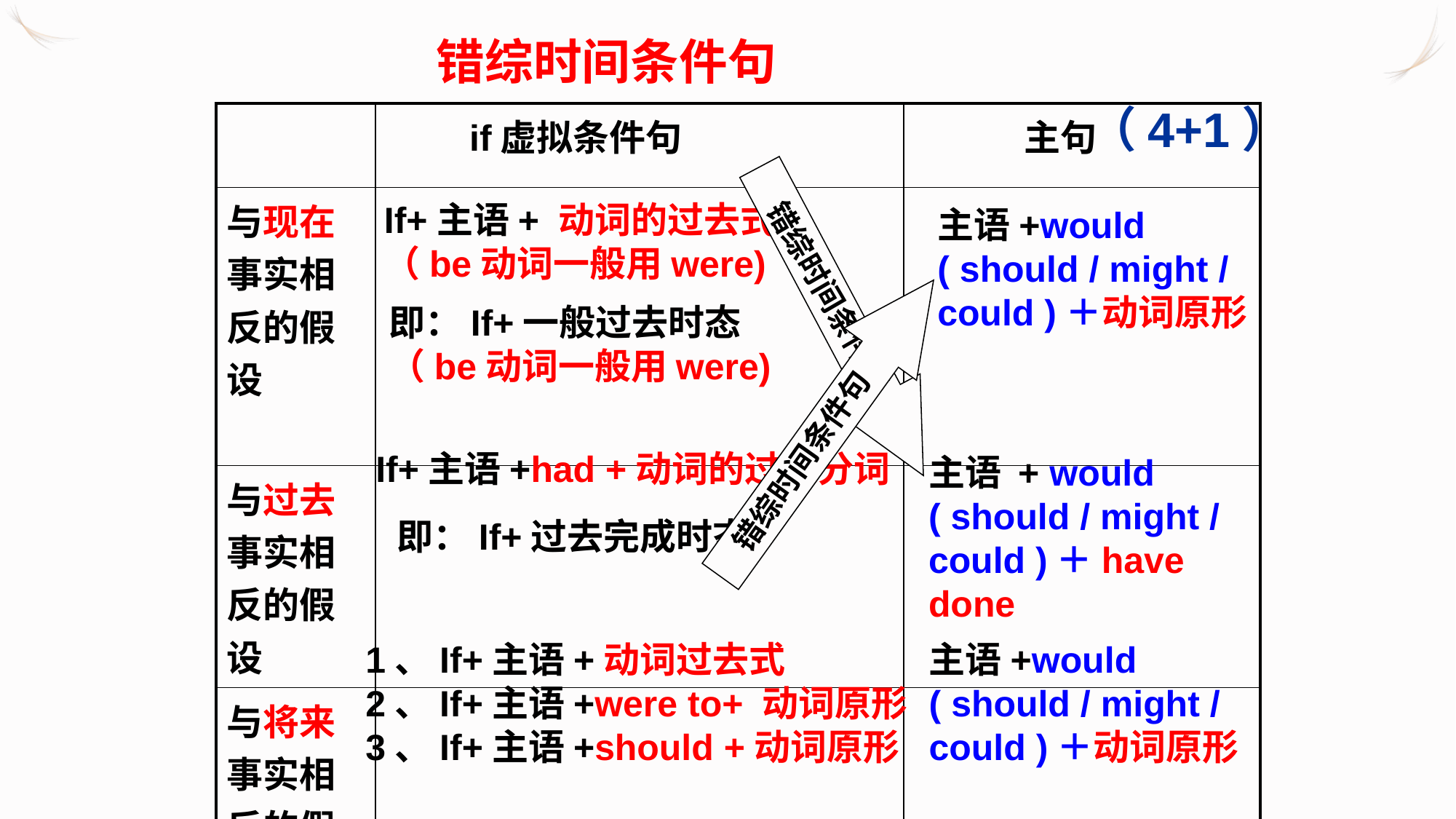

错综时间条件句
（4+1）
|  | if虚拟条件句 | 主句 |
| --- | --- | --- |
| 与现在事实相反的假设 |  |  |
| 与过去事实相反的假设 |  |  |
| 与将来事实相反的假设 |  |  |

If+主语+ 动词的过去式
（be动词一般用were)

主语+would ( should / might / could )＋动词原形

即：If+一般过去时态
（be动词一般用were)
错综时间条件句
错综时间条件句
If+主语+had +动词的过去分词
主语 + would ( should / might / could )＋have done

即：If+过去完成时态
1、If+主语+动词过去式
2、If+主语+were to+ 动词原形
3、If+主语+should +动词原形

主语+would ( should / might / could )＋动词原形